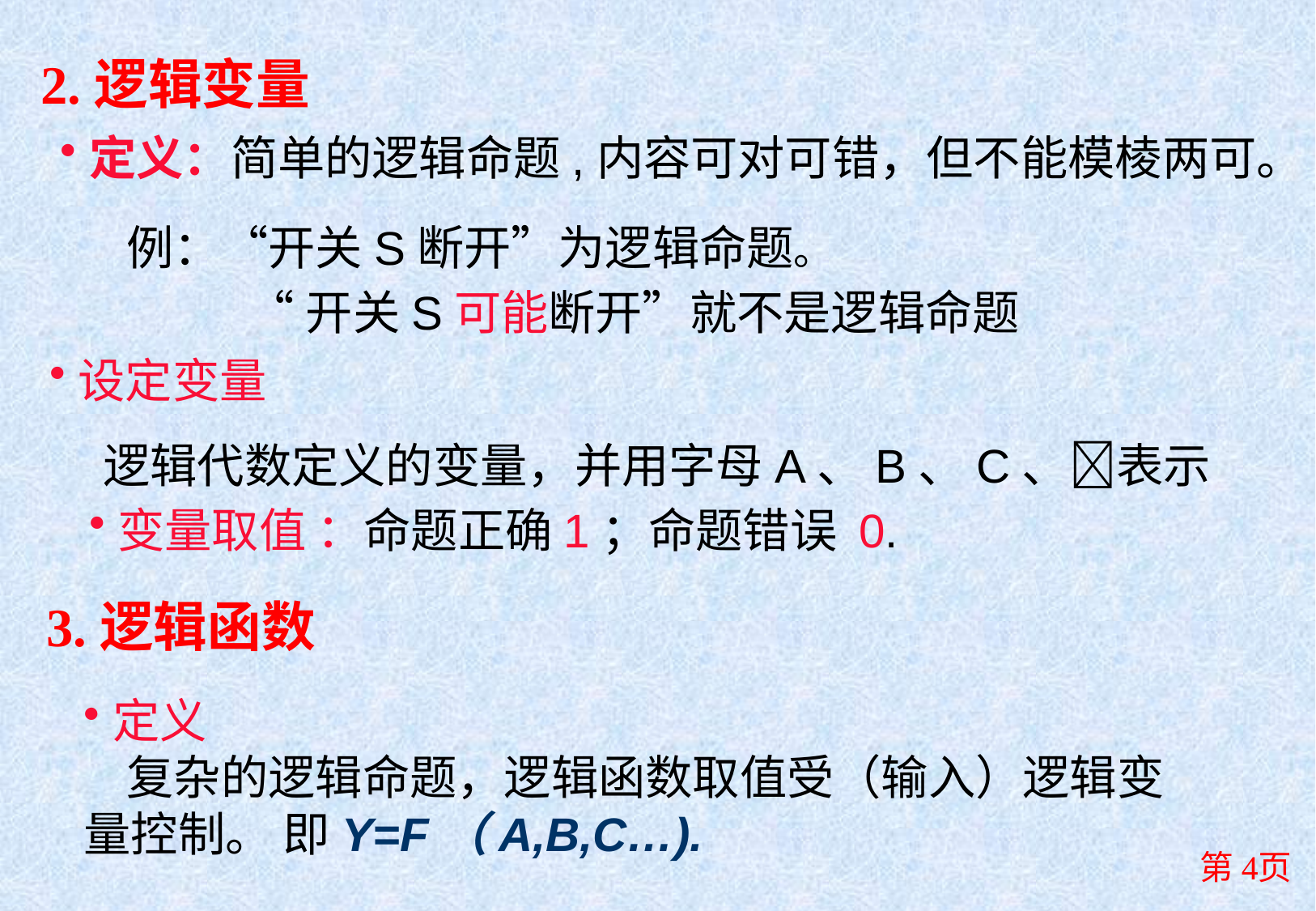

2.逻辑变量
定义：简单的逻辑命题,内容可对可错，但不能模棱两可。
例：“开关S断开”为逻辑命题。
“开关S可能断开”就不是逻辑命题
设定变量
    逻辑代数定义的变量，并用字母A、B、C、…表示
变量取值 ：命题正确1；命题错误 0.
3.逻辑函数
定义
   复杂的逻辑命题，逻辑函数取值受（输入）逻辑变量控制。 即Y=F（A,B,C…).
第4页